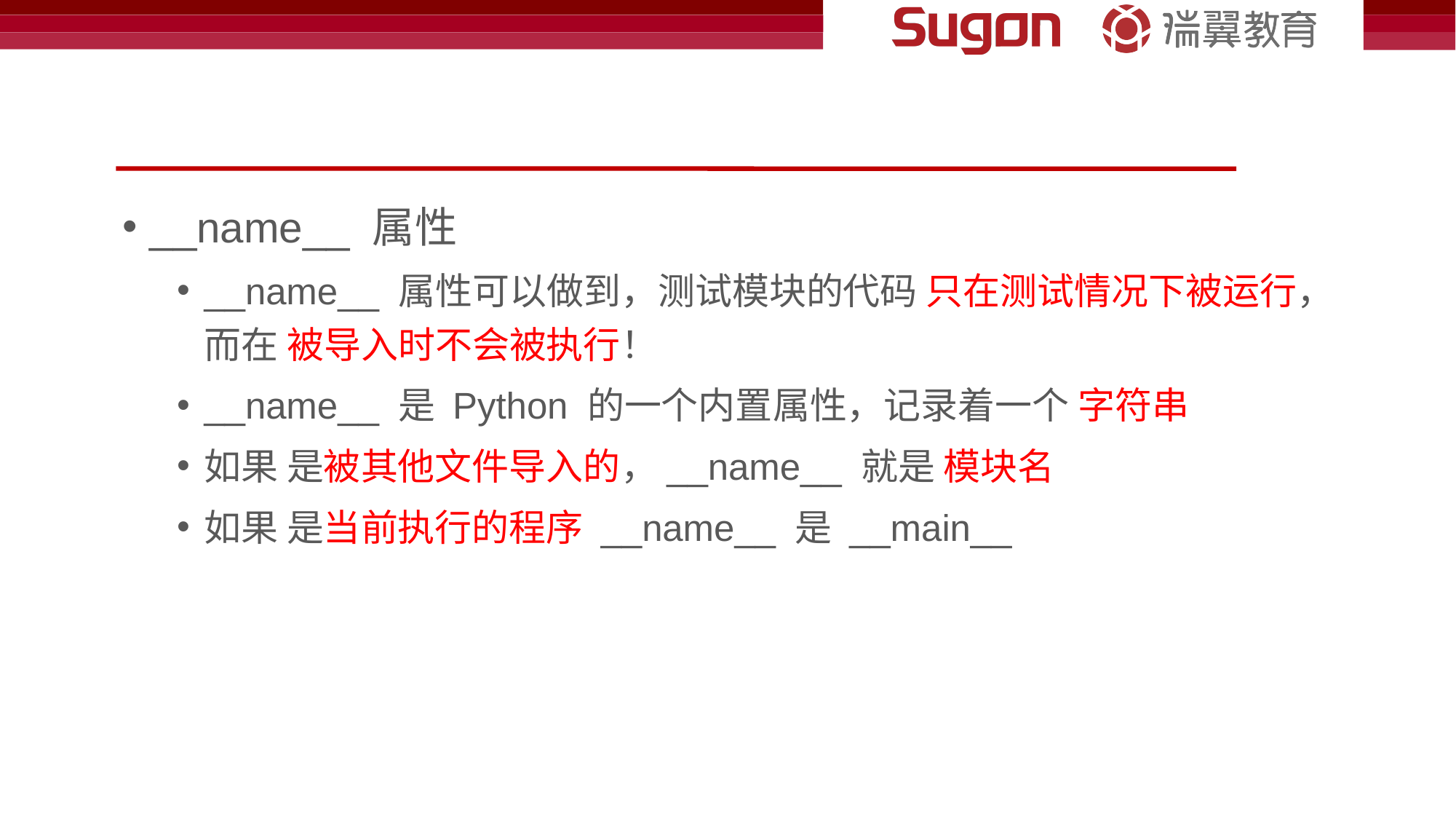

#
__name__ 属性
__name__ 属性可以做到，测试模块的代码 只在测试情况下被运行，而在 被导入时不会被执行！
__name__ 是 Python 的一个内置属性，记录着一个 字符串
如果 是被其他文件导入的，__name__ 就是 模块名
如果 是当前执行的程序 __name__ 是 __main__